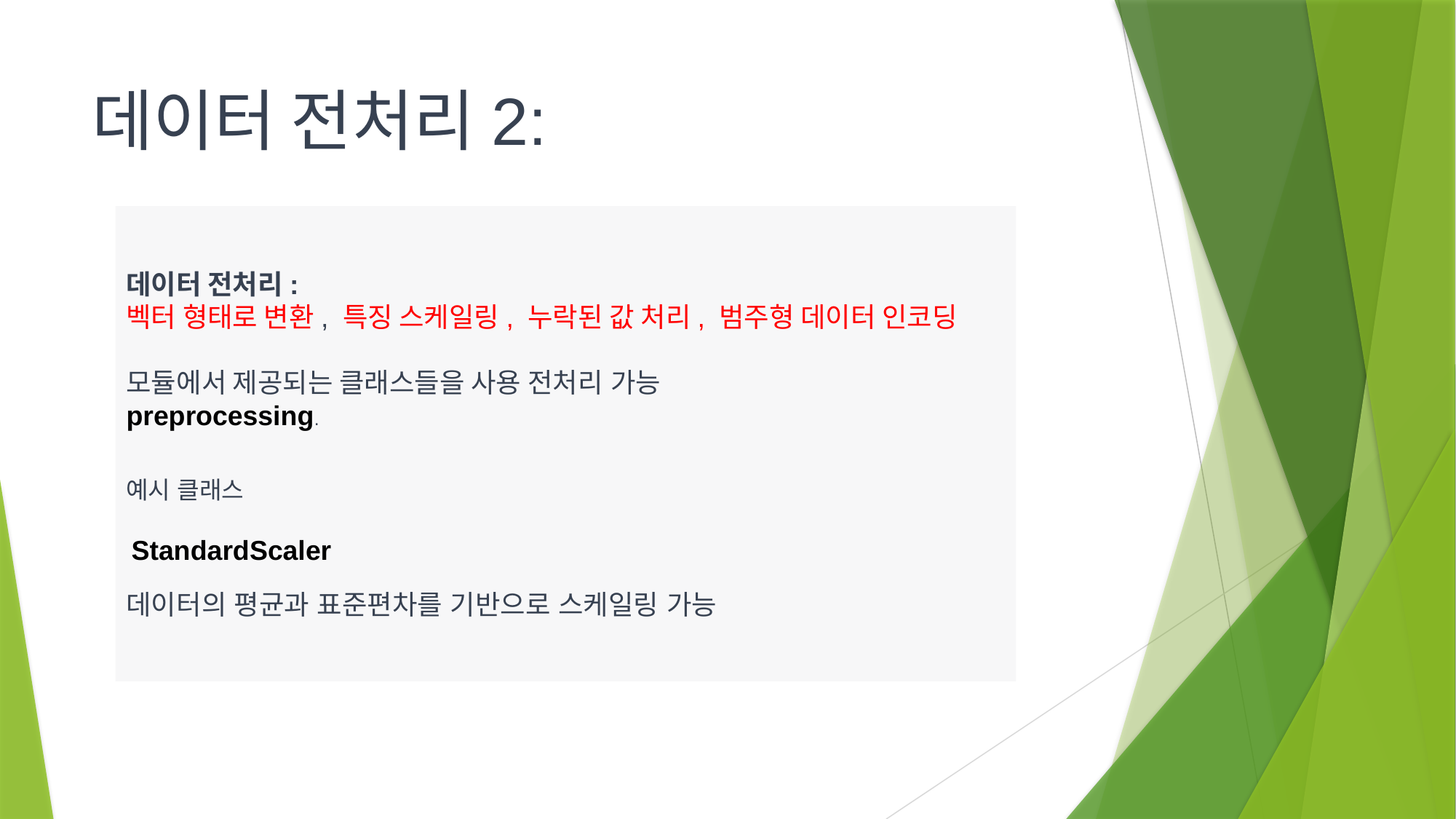

# 데이터 전처리2:
데이터 전처리:
벡터 형태로 변환, 특징 스케일링, 누락된 값 처리, 범주형 데이터 인코딩

모듈에서 제공되는 클래스들을 사용 전처리 가능
preprocessing.

예시 클래스

 StandardScaler

데이터의 평균과 표준편차를 기반으로 스케일링 가능